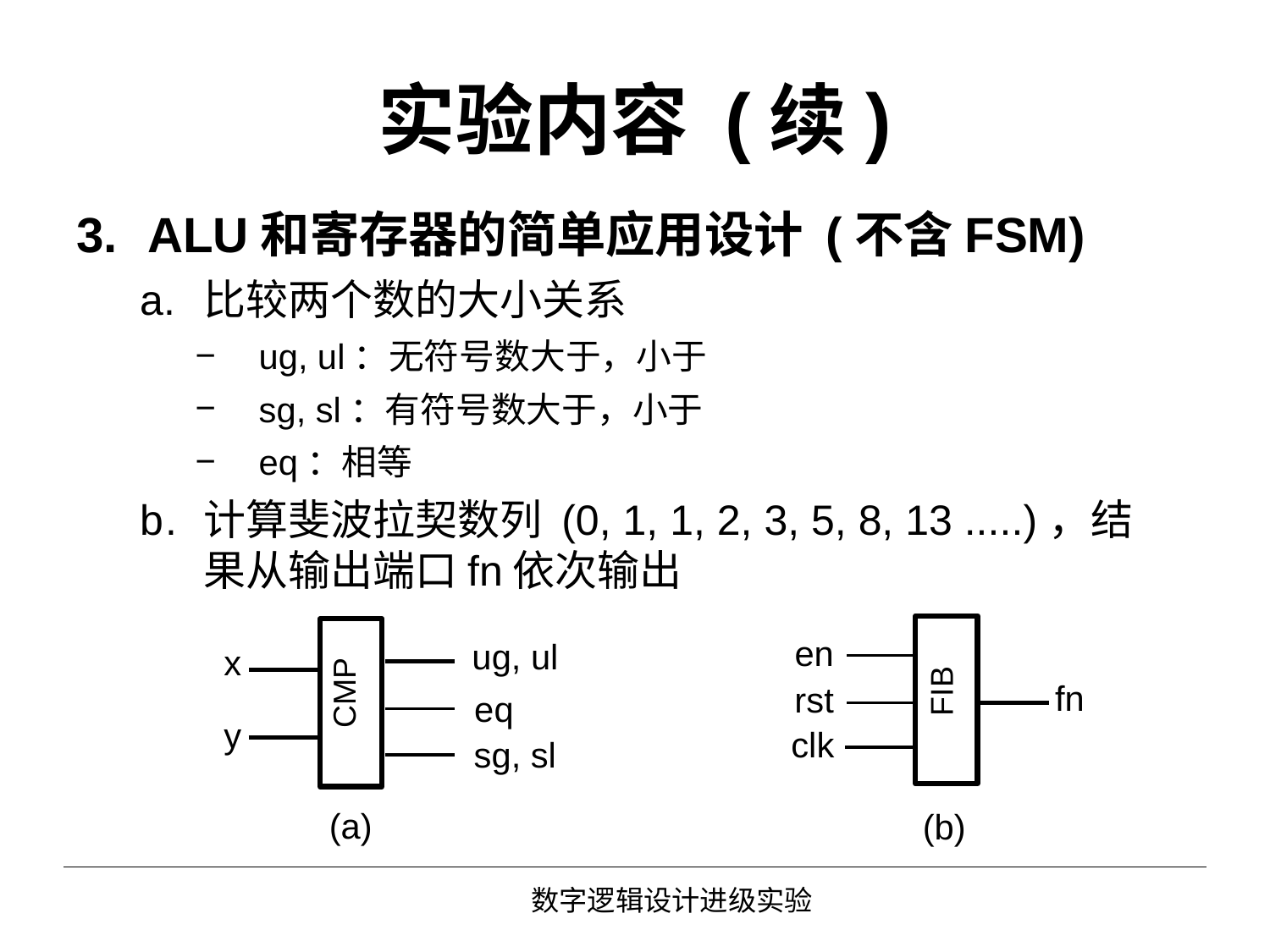

# 实验内容 (续)
ALU和寄存器的简单应用设计 (不含FSM)
比较两个数的大小关系
ug, ul：无符号数大于，小于
sg, sl：有符号数大于，小于
eq：相等
计算斐波拉契数列 (0, 1, 1, 2, 3, 5, 8, 13 .....)，结果从输出端口fn依次输出

en
FIB
fn
rst
clk

ug, ul
x
CMP
eq
y
sg, sl
(a)
(b)

数字逻辑设计进级实验
3